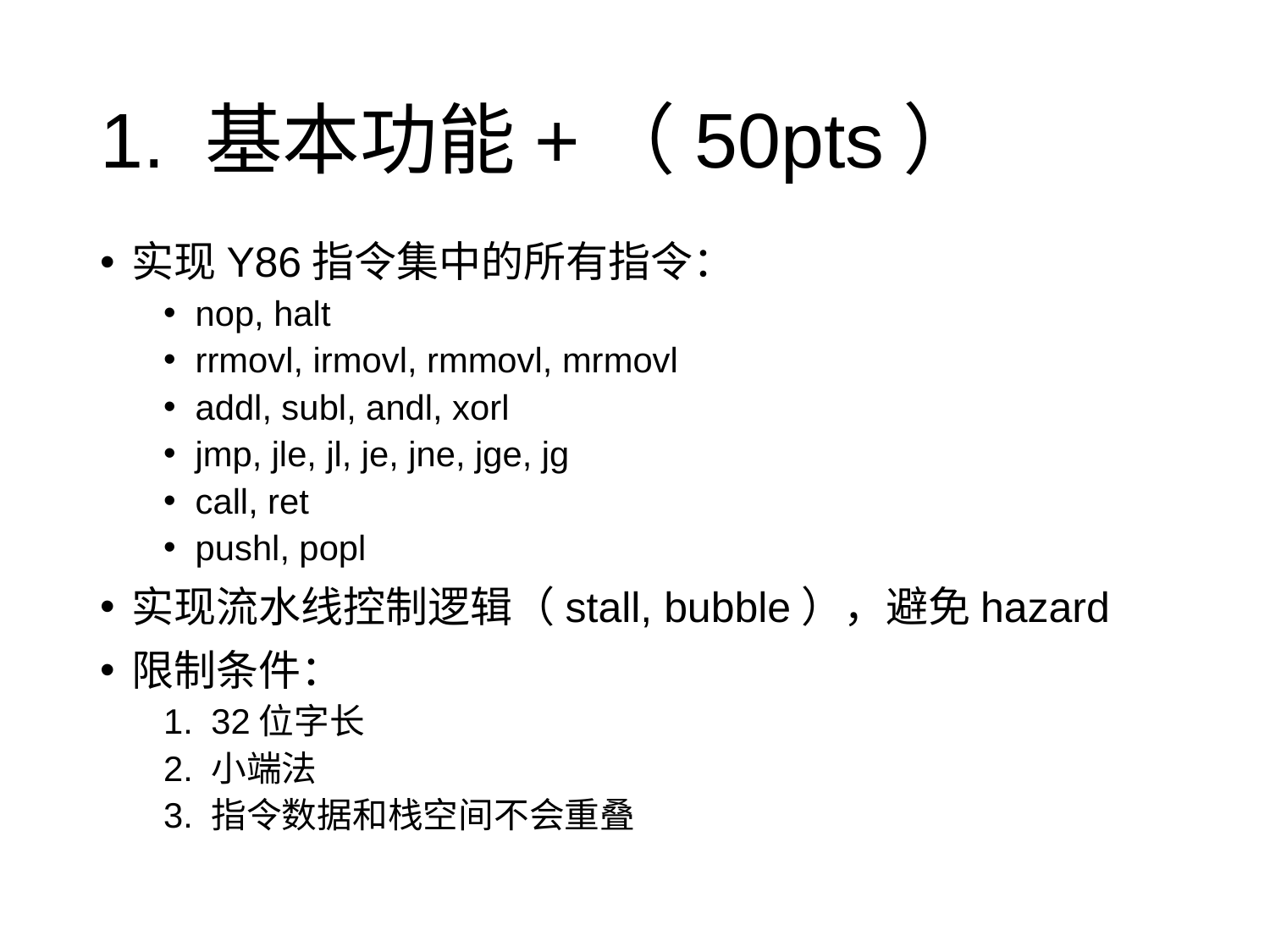

# 1. 基本功能+（50pts）
实现Y86指令集中的所有指令：
nop, halt
rrmovl, irmovl, rmmovl, mrmovl
addl, subl, andl, xorl
jmp, jle, jl, je, jne, jge, jg
call, ret
pushl, popl
实现流水线控制逻辑（stall, bubble），避免hazard
限制条件：
32位字长
小端法
指令数据和栈空间不会重叠